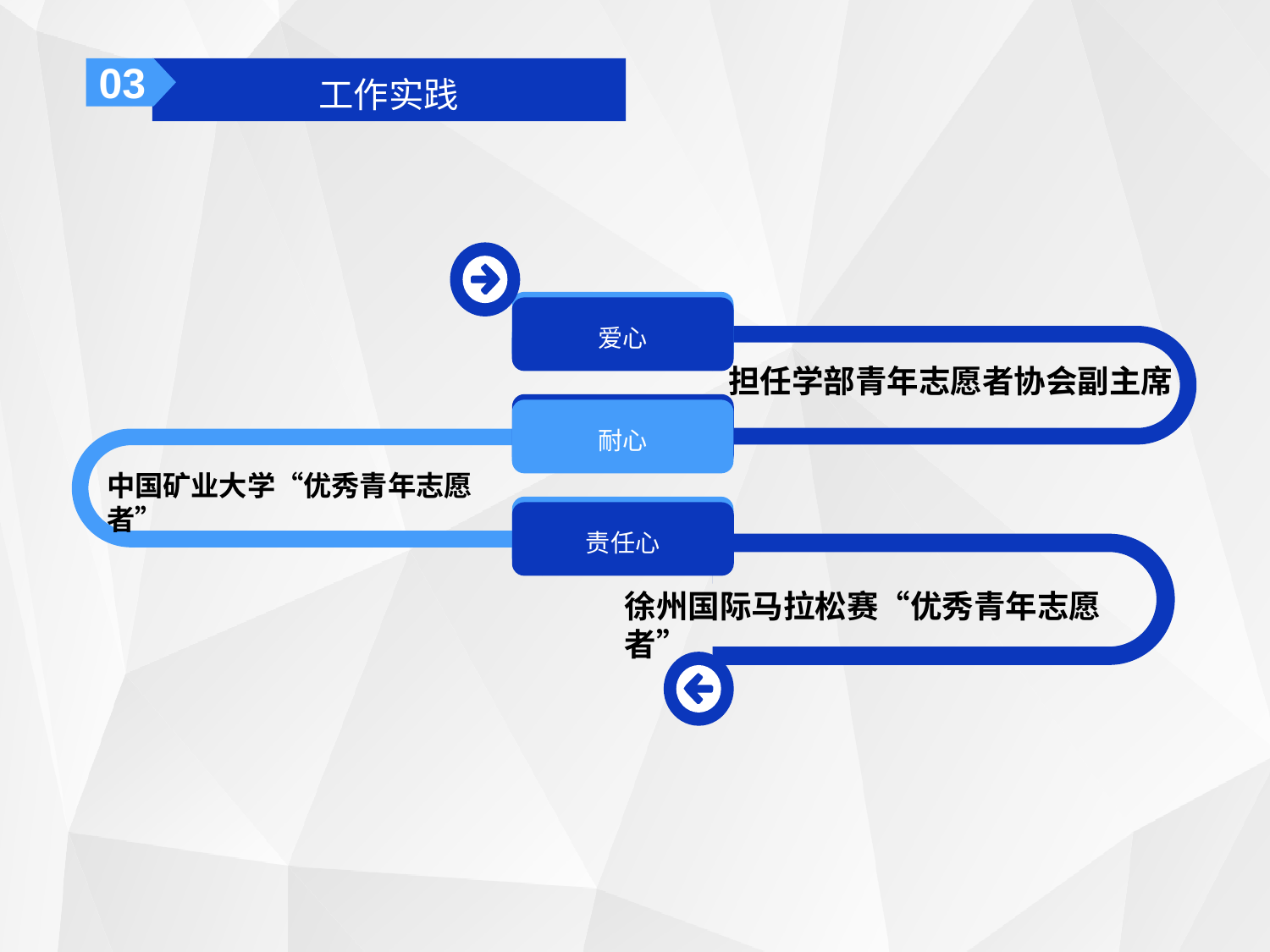

03

工作实践

爱心

担任学部青年志愿者协会副主席

耐心
中国矿业大学“优秀青年志愿者”

责任心
徐州国际马拉松赛“优秀青年志愿者”